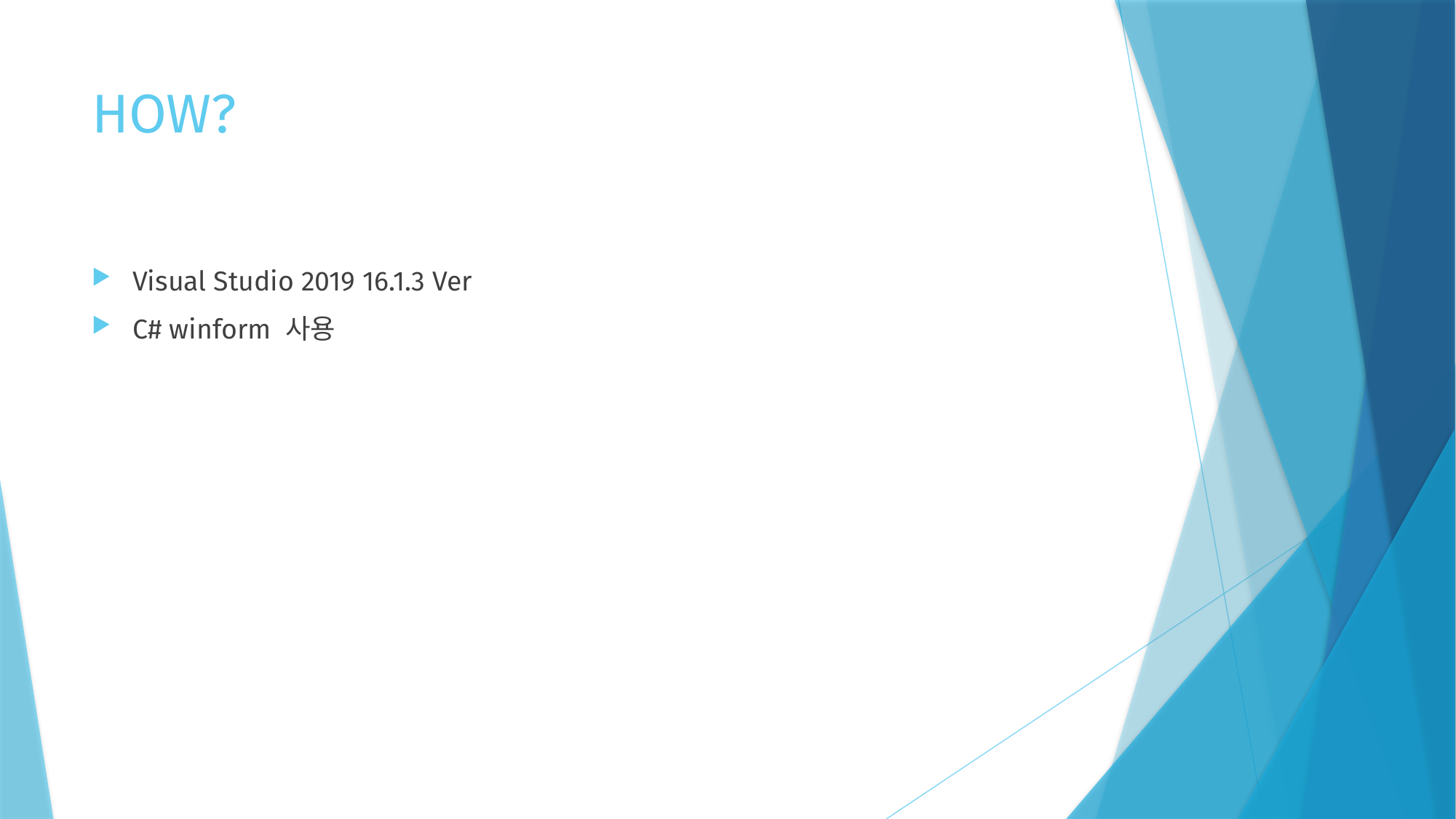

# HOW?
Visual Studio 2019 16.1.3 Ver
C# winform 사용